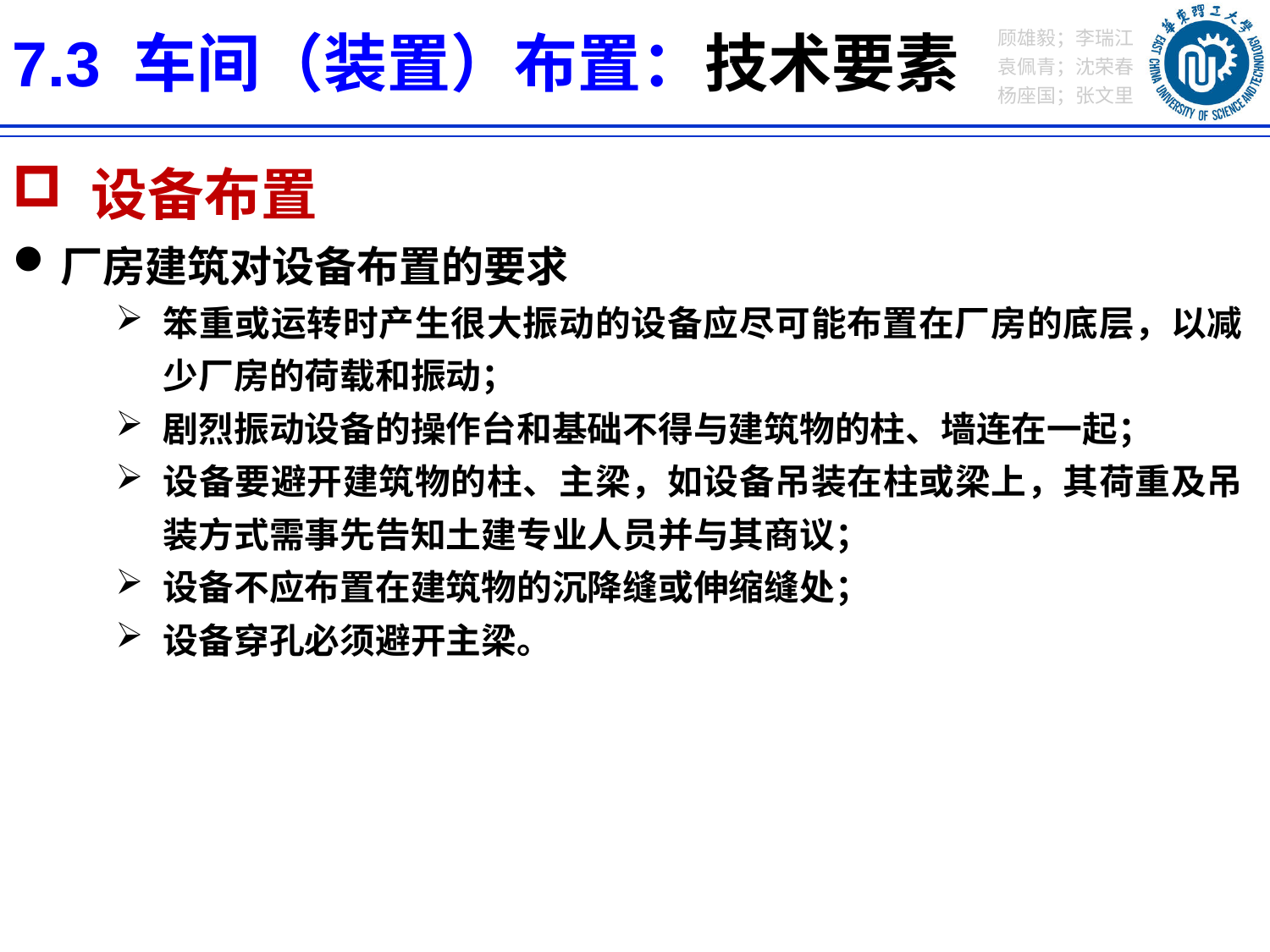

7.3 车间（装置）布置：技术要素
 设备布置
厂房建筑对设备布置的要求
笨重或运转时产生很大振动的设备应尽可能布置在厂房的底层，以减少厂房的荷载和振动；
剧烈振动设备的操作台和基础不得与建筑物的柱、墙连在一起；
设备要避开建筑物的柱、主梁，如设备吊装在柱或梁上，其荷重及吊装方式需事先告知土建专业人员并与其商议；
设备不应布置在建筑物的沉降缝或伸缩缝处；
设备穿孔必须避开主梁。